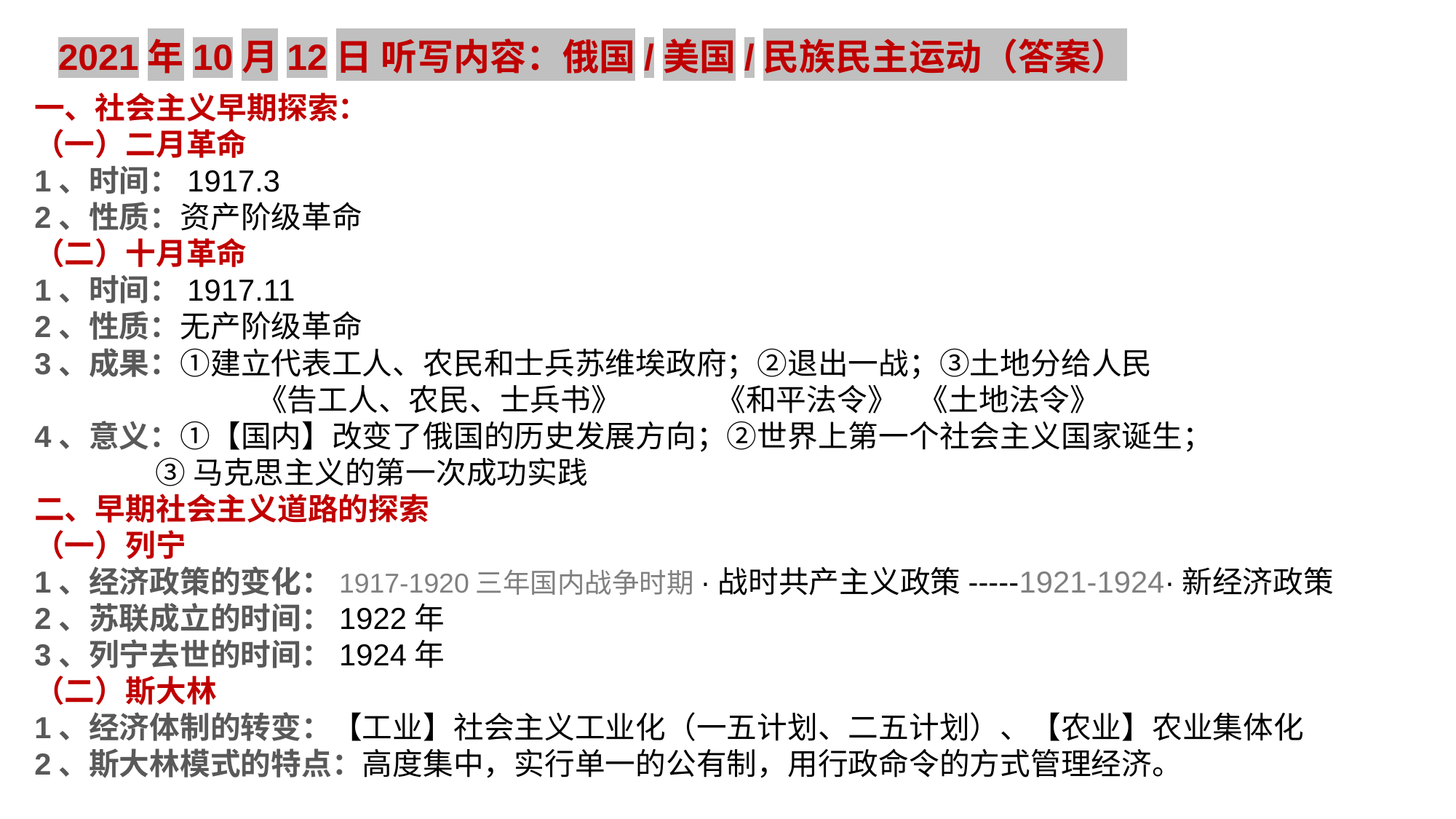

2021年10月12日 听写内容：俄国/美国/民族民主运动（答案）
一、社会主义早期探索：
（一）二月革命
1、时间：1917.3
2、性质：资产阶级革命
（二）十月革命
1、时间：1917.11
2、性质：无产阶级革命
3、成果：①建立代表工人、农民和士兵苏维埃政府；②退出一战；③土地分给人民
                                《告工人、农民、士兵书》              《和平法令》   《土地法令》
4、意义：①【国内】改变了俄国的历史发展方向；②世界上第一个社会主义国家诞生；
                  ③马克思主义的第一次成功实践
二、早期社会主义道路的探索
（一）列宁
1、经济政策的变化：1917-1920三年国内战争时期·战时共产主义政策-----1921-1924·新经济政策
2、苏联成立的时间：1922年
3、列宁去世的时间：1924年
（二）斯大林
1、经济体制的转变：【工业】社会主义工业化（一五计划、二五计划）、【农业】农业集体化
2、斯大林模式的特点：高度集中，实行单一的公有制，用行政命令的方式管理经济。